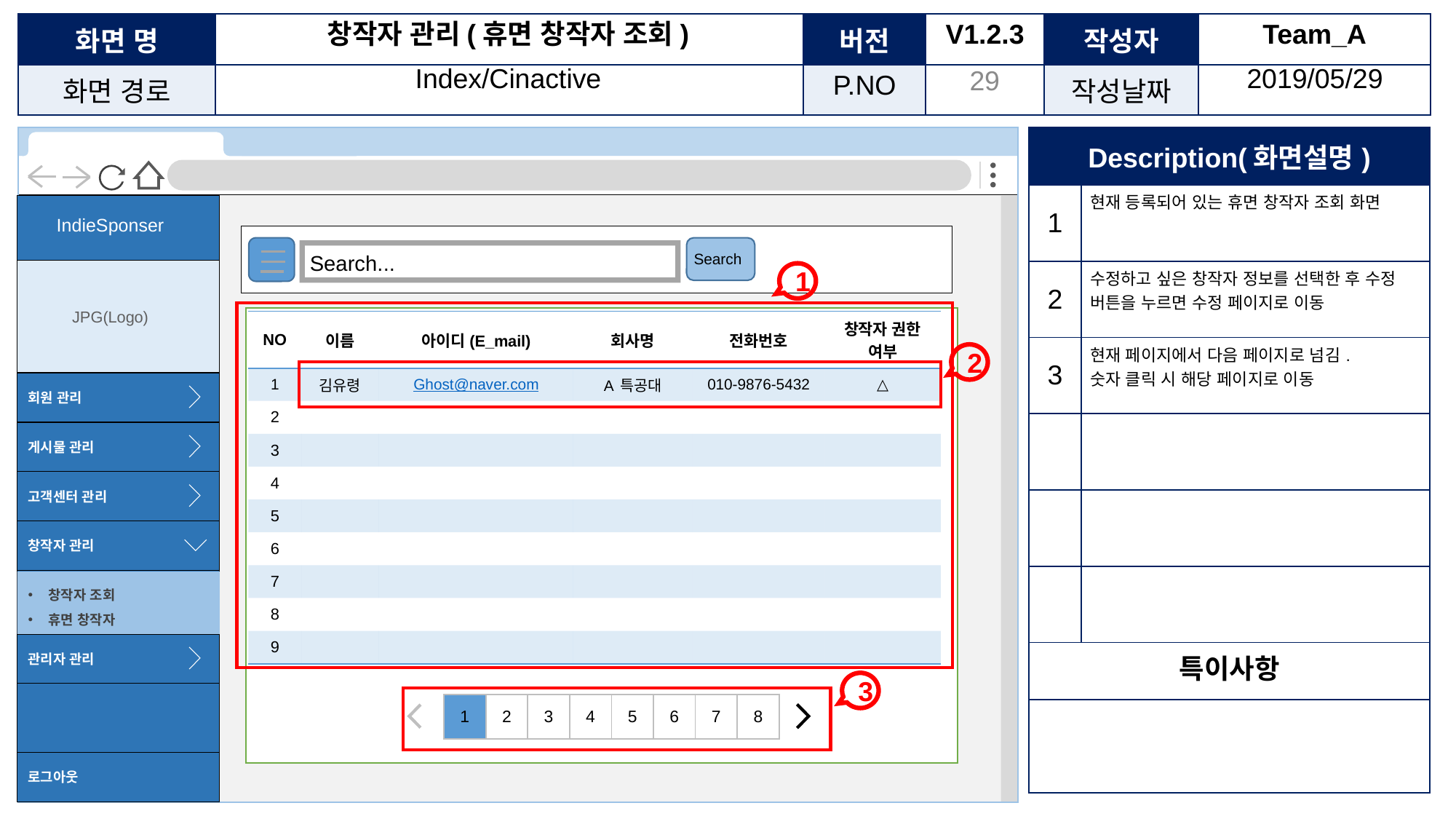

창작자 관리(휴면 창작자 조회)
29
Index/Cinactive
2019/05/29
| Description(화면설명) |  |
| --- | --- |
| 1 | 현재 등록되어 있는 휴면 창작자 조회 화면 |
| 2 | 수정하고 싶은 창작자 정보를 선택한 후 수정 버튼을 누르면 수정 페이지로 이동 |
| 3 | 현재 페이지에서 다음 페이지로 넘김. 숫자 클릭 시 해당 페이지로 이동 |
|  |  |
|  |  |
|  |  |
| 특이사항 |  |
|  |  |

Search

Search...
1

| NO | 이름 | 아이디(E\_mail) | 회사명 | 전화번호 | 창작자 권한 여부 |
| --- | --- | --- | --- | --- | --- |
| 1 | 김유령 | Ghost@naver.com | A 특공대 | 010-9876-5432 | △ |
| 2 |  |  |  |  |  |
| 3 |  |  |  |  |  |
| 4 |  |  |  |  |  |
| 5 |  |  |  |  |  |
| 6 |  |  |  |  |  |
| 7 |  |  |  |  |  |
| 8 |  |  |  |  |  |
| 9 |  |  |  |  |  |
2

3

| 1 | 2 | 3 | 4 | 5 | 6 | 7 | 8 |
| --- | --- | --- | --- | --- | --- | --- | --- |